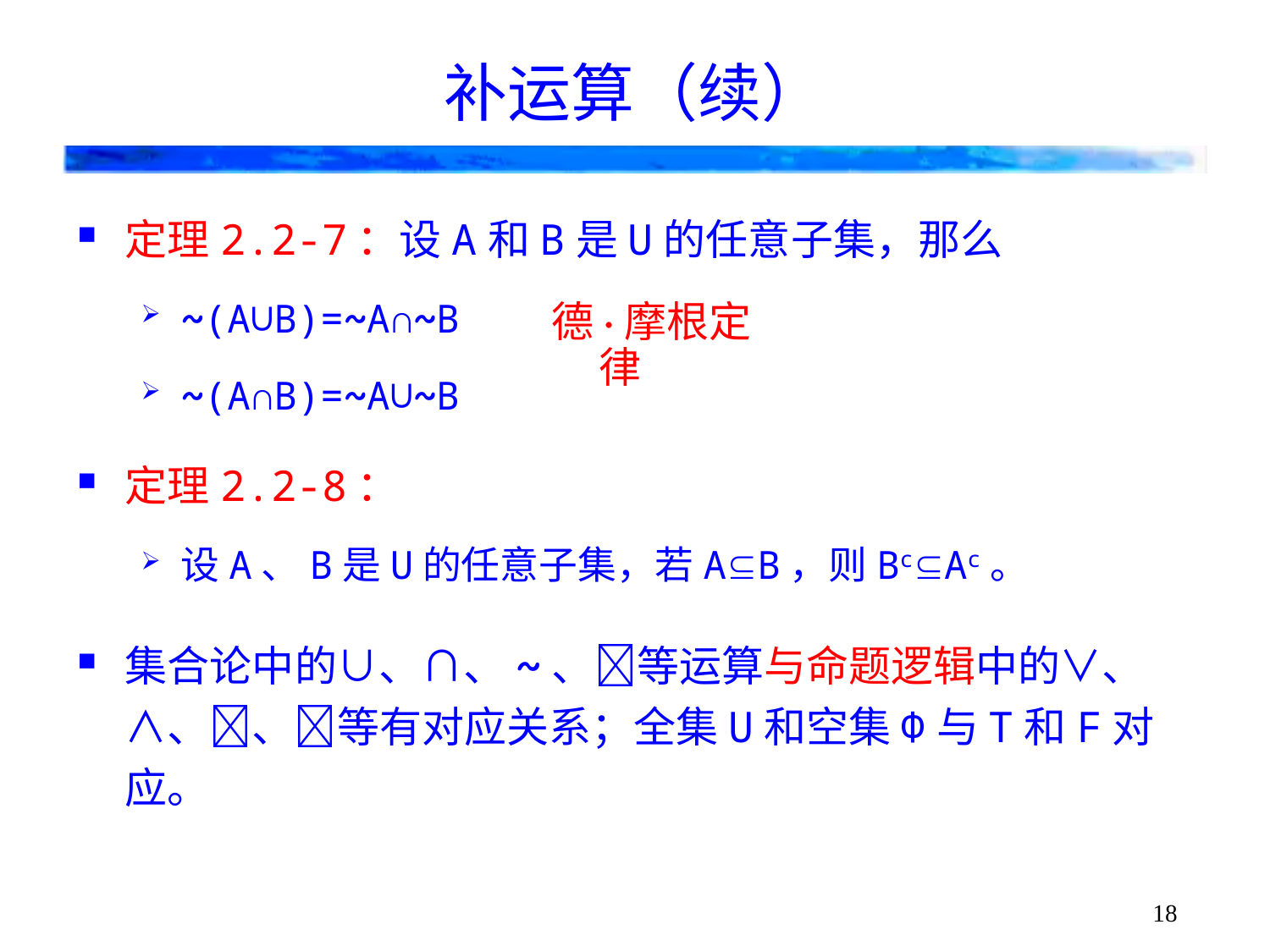

# 补运算（续）
定理2.2-7：设A和B是U的任意子集，那么
~(A∪B)=~A∩~B
~(A∩B)=~A∪~B
定理2.2-8：
设A、B是U的任意子集，若A⊆B，则Bc⊆Ac。
集合论中的∪、∩、~、⊆等运算与命题逻辑中的∨、∧、¬、→等有对应关系；全集U和空集Φ与T和F对应。
德·摩根定律
18